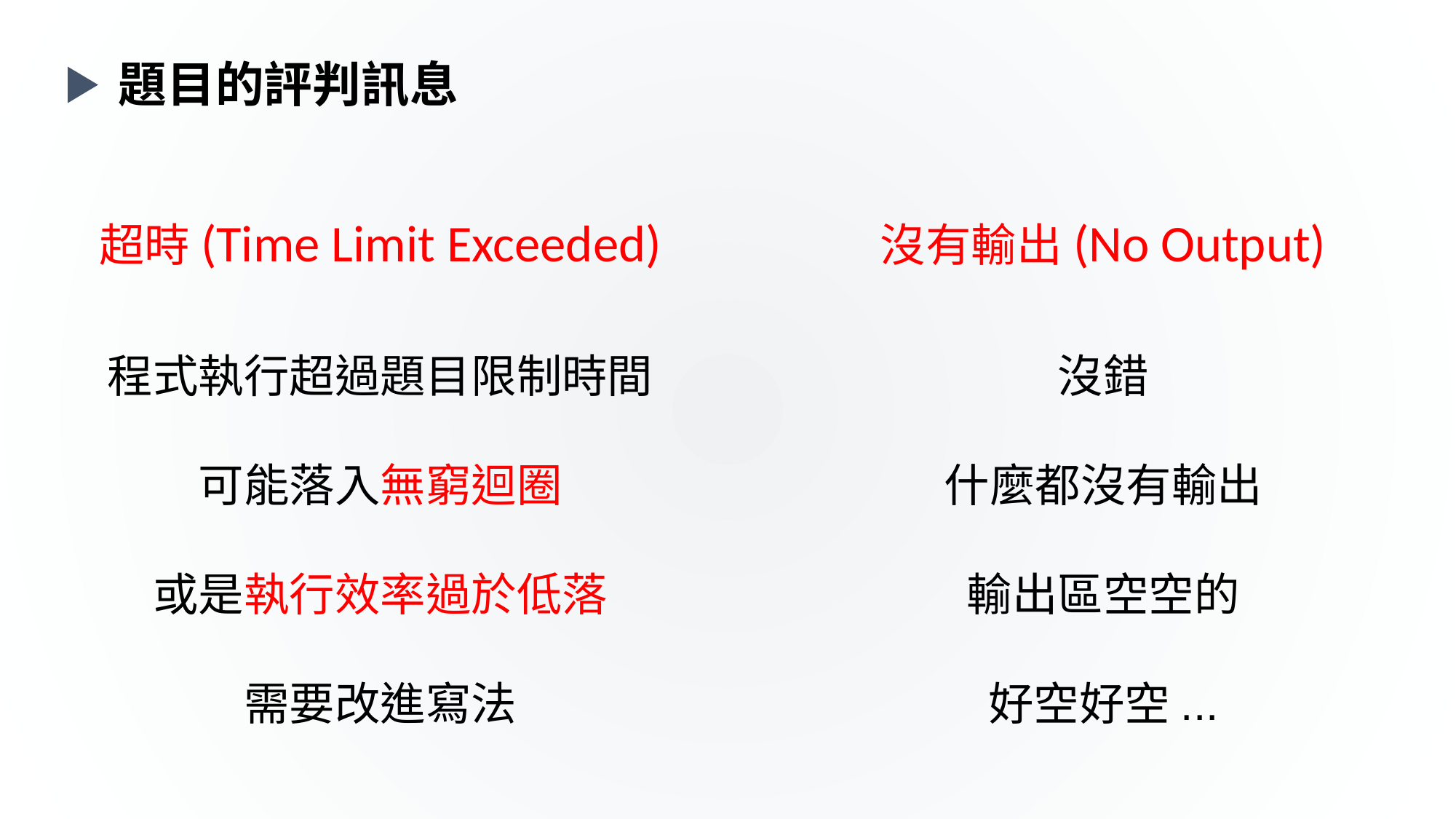

題目的評判訊息

超時(Time Limit Exceeded)
沒有輸出(No Output)
沒錯

什麼都沒有輸出

輸出區空空的

好空好空...
程式執行超過題目限制時間

可能落入無窮迴圈

或是執行效率過於低落

需要改進寫法